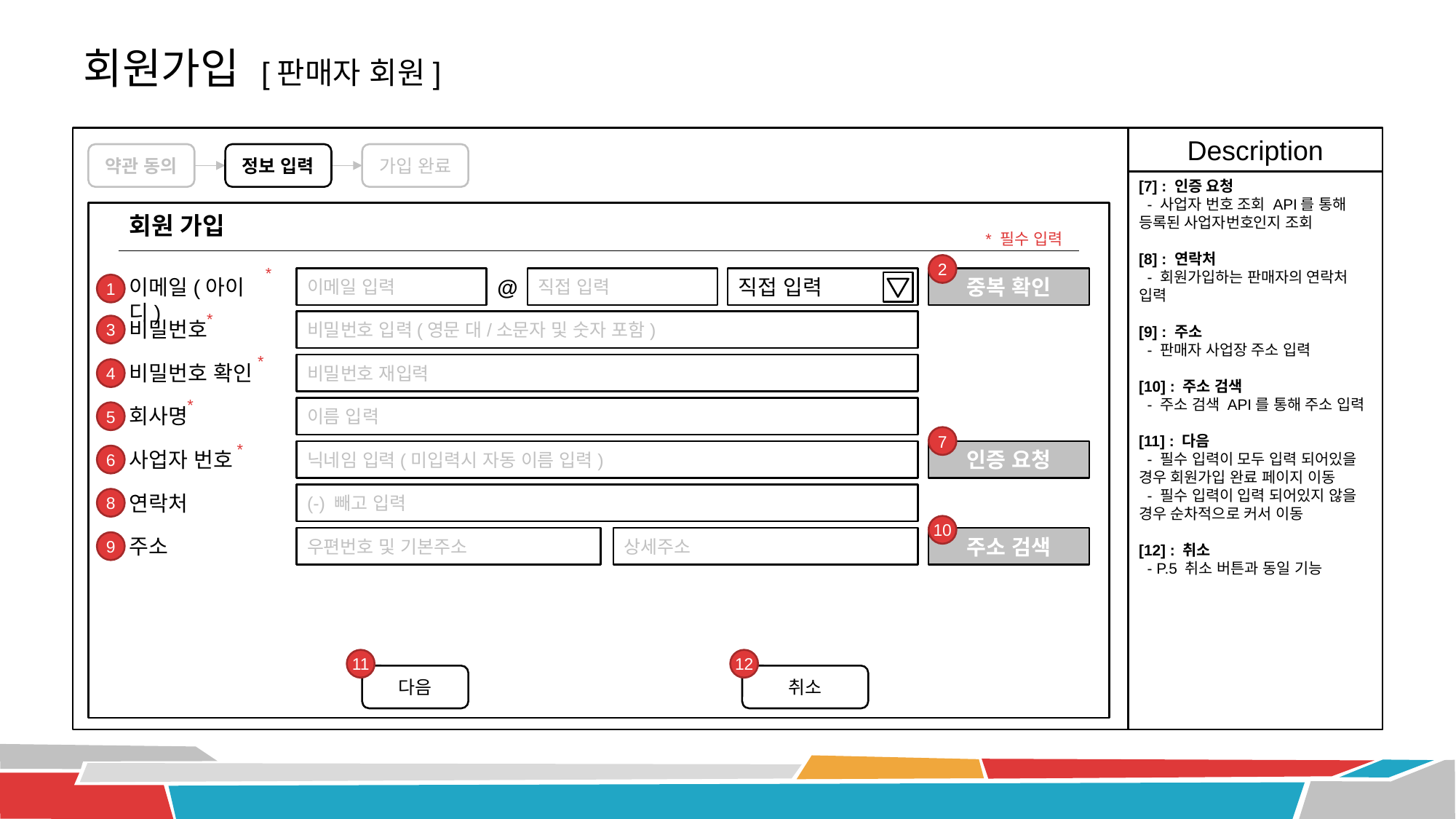

# 회원가입 [판매자 회원]

Description
약관 동의
정보 입력
가입 완료
[7] : 인증 요청
  - 사업자 번호 조회 API를 통해 등록된 사업자번호인지 조회

[8] : 연락처
  - 회원가입하는 판매자의 연락처 입력

[9] : 주소
  - 판매자 사업장 주소 입력

[10] : 주소 검색
  - 주소 검색 API를 통해 주소 입력

[11] : 다음
  - 필수 입력이 모두 입력 되어있을 경우 회원가입 완료 페이지 이동
  - 필수 입력이 입력 되어있지 않을 경우 순차적으로 커서 이동

[12] : 취소
  - P.5 취소 버튼과 동일 기능

회원 가입
* 필수 입력
2
*
중복 확인
이메일(아이디)
이메일 입력
@
직접 입력
직접 입력

1

*
비밀번호
비밀번호 입력(영문 대/소문자 및 숫자 포함)
3
*
비밀번호 확인
비밀번호 재입력
4
*
회사명
이름 입력
5
7
*
사업자 번호
닉네임 입력(미입력시 자동 이름 입력)
인증 요청
6
연락처
(-) 빼고 입력
8
10
주소
우편번호 및 기본주소
상세주소
주소 검색
9
11
12
다음
취소